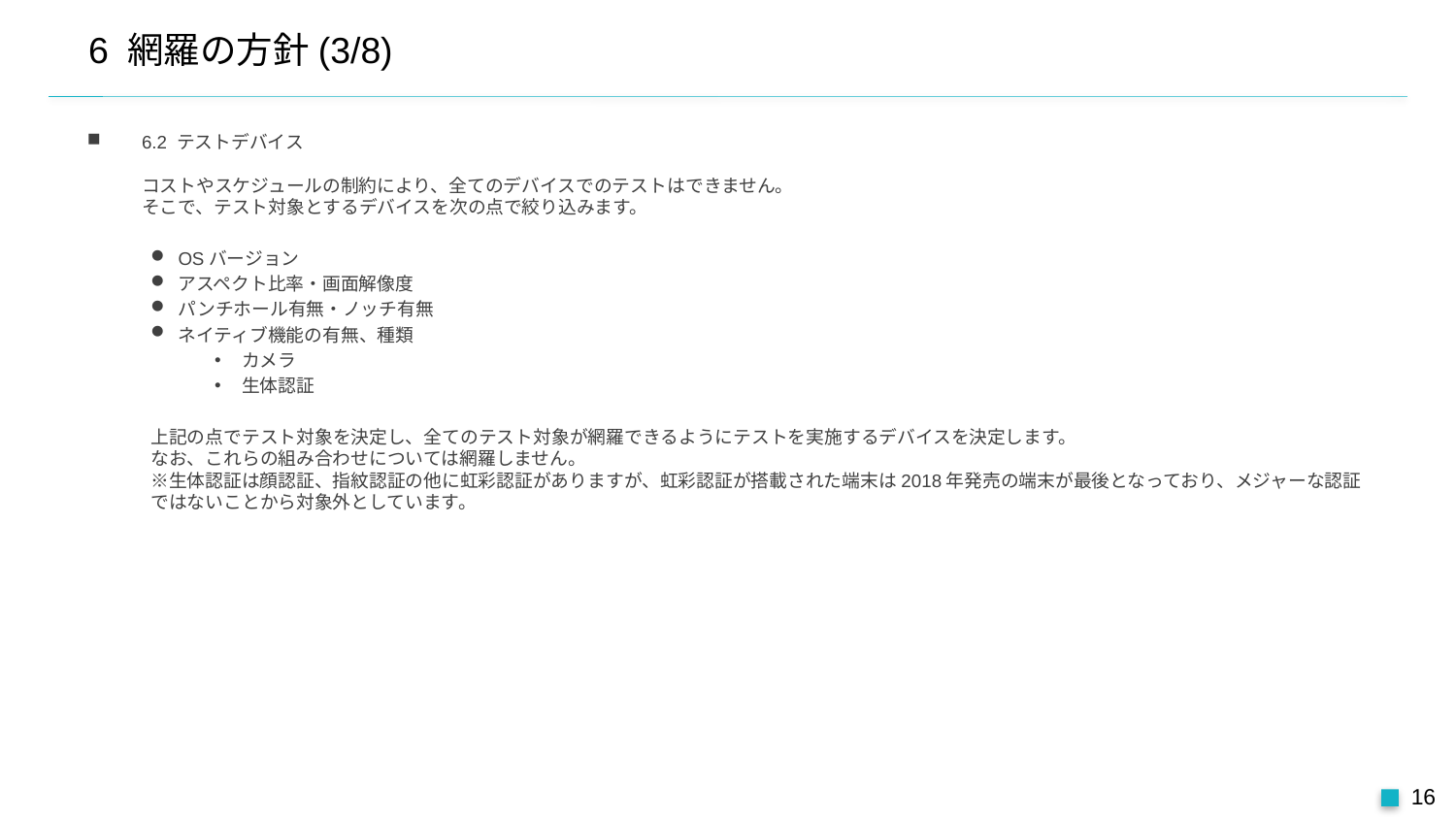

# 6 網羅の方針(3/8)
6.2 テストデバイス
コストやスケジュールの制約により、全てのデバイスでのテストはできません。
そこで、テスト対象とするデバイスを次の点で絞り込みます。

OSバージョン
アスペクト比率・画面解像度
パンチホール有無・ノッチ有無
ネイティブ機能の有無、種類
カメラ
生体認証

上記の点でテスト対象を決定し、全てのテスト対象が網羅できるようにテストを実施するデバイスを決定します。
なお、これらの組み合わせについては網羅しません。
※生体認証は顔認証、指紋認証の他に虹彩認証がありますが、虹彩認証が搭載された端末は2018年発売の端末が最後となっており、メジャーな認証ではないことから対象外としています。